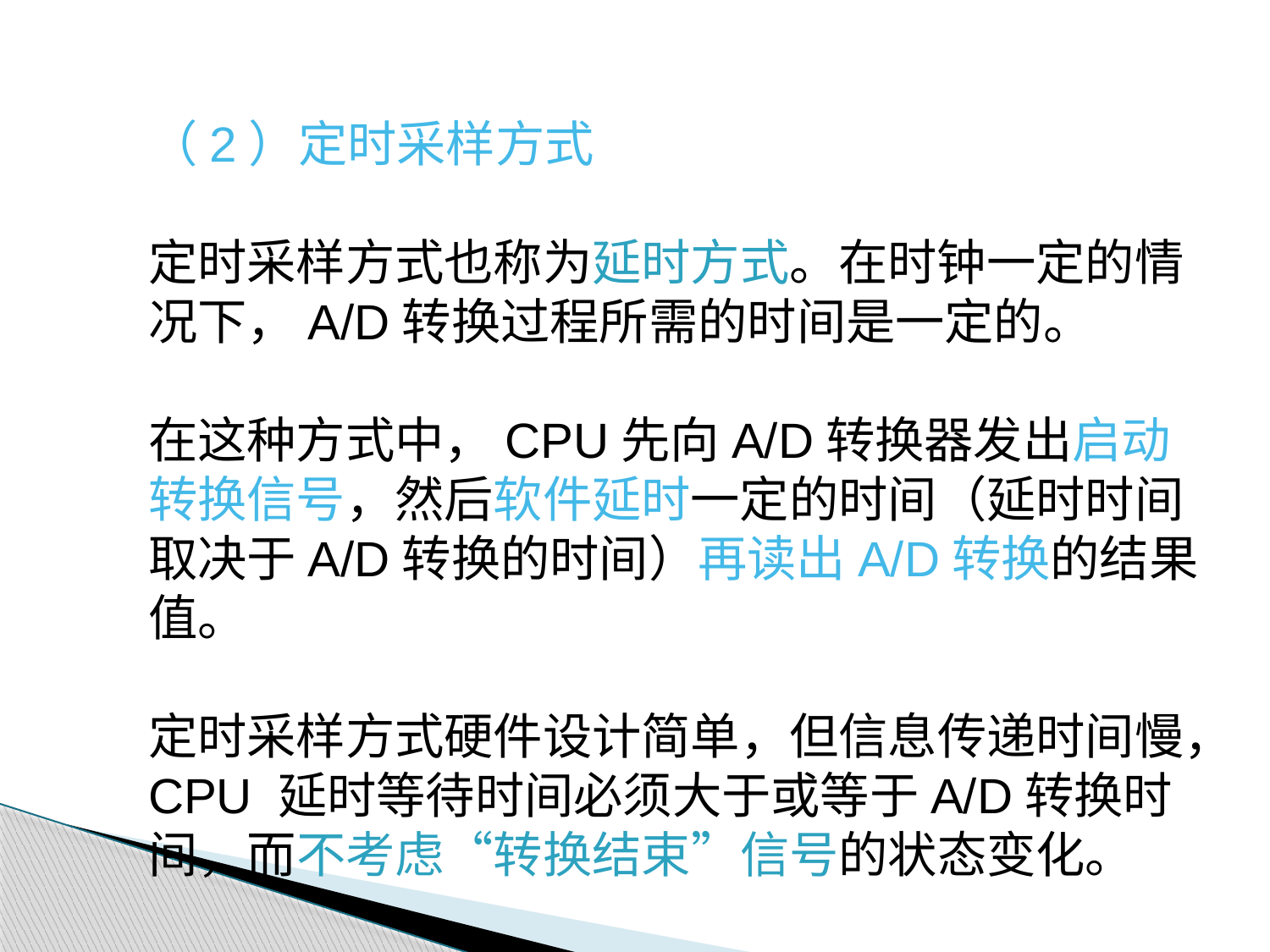

（2）定时采样方式

	定时采样方式也称为延时方式。在时钟一定的情况下，A/D转换过程所需的时间是一定的。

	在这种方式中，CPU先向A/D转换器发出启动转换信号，然后软件延时一定的时间（延时时间取决于A/D转换的时间）再读出A/D转换的结果值。

	定时采样方式硬件设计简单，但信息传递时间慢，CPU 延时等待时间必须大于或等于A/D转换时间，而不考虑“转换结束”信号的状态变化。